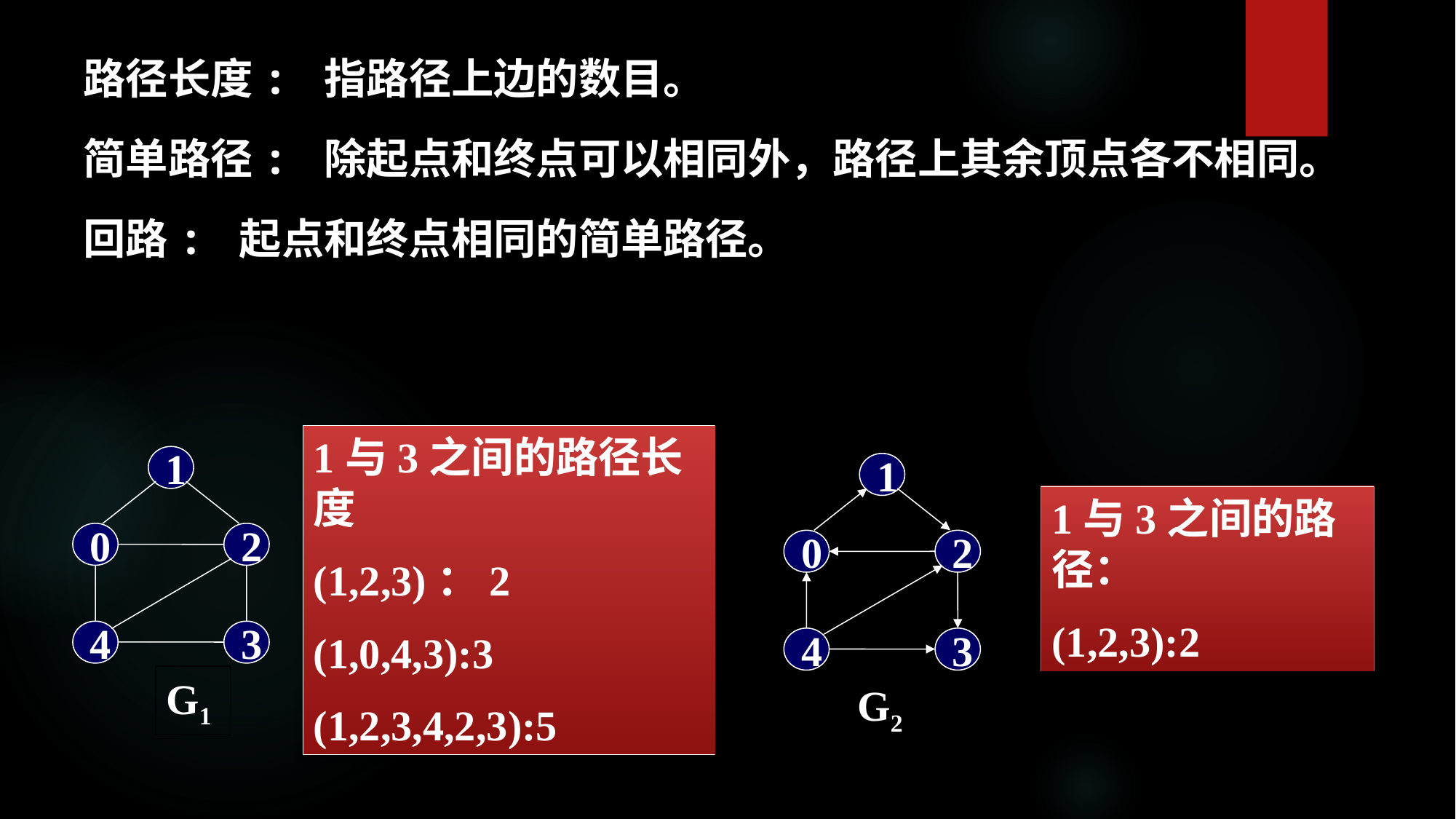

路径长度: 指路径上边的数目。
简单路径: 除起点和终点可以相同外，路径上其余顶点各不相同。
回路: 起点和终点相同的简单路径。
1与3之间的路径长度
(1,2,3)：2
(1,0,4,3):3
(1,2,3,4,2,3):5
1
1

1与3之间的路径：
(1,2,3):2

0
2
0
2

4
3
4
3

G1
G2